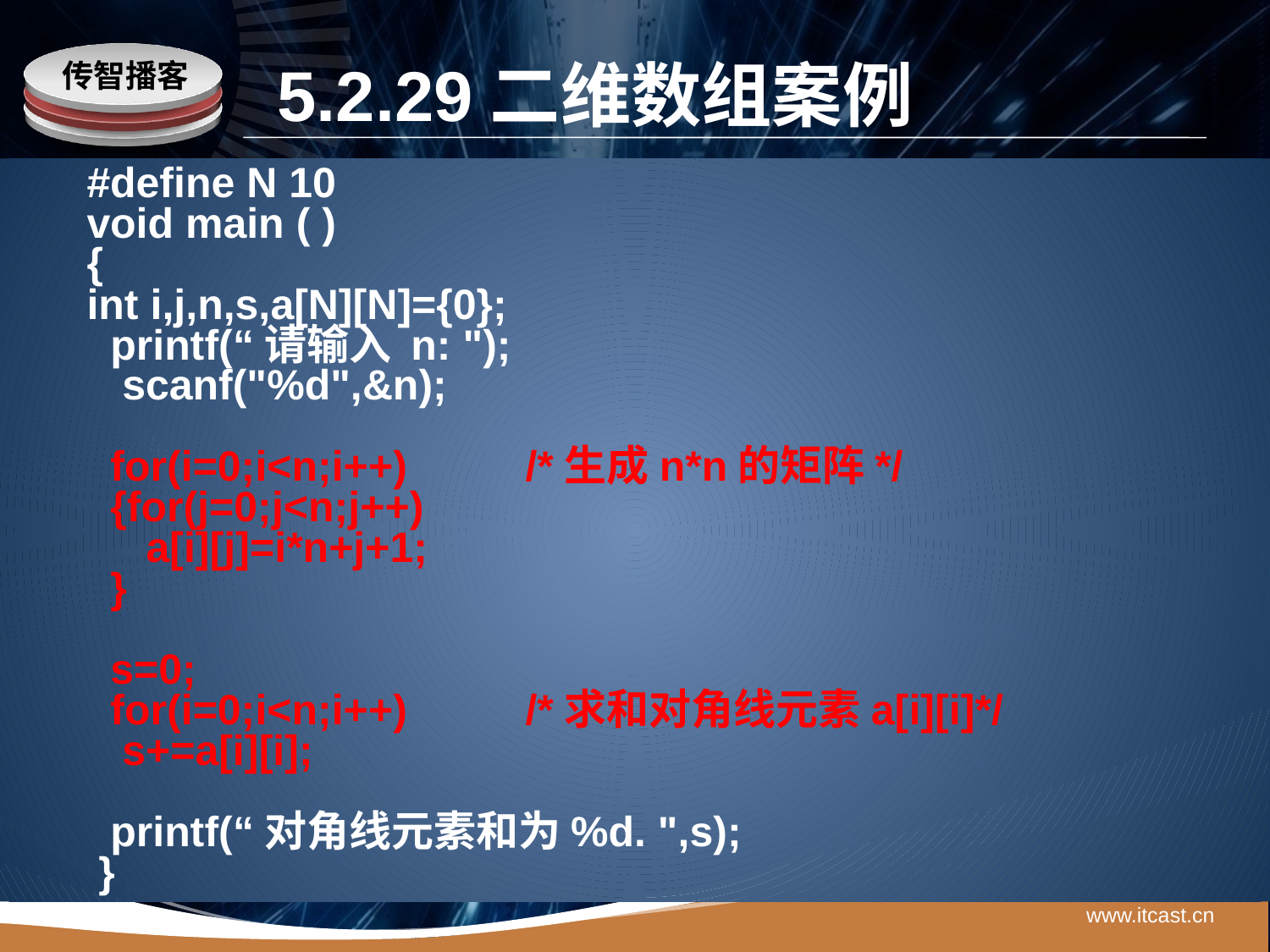

# 5.2.29二维数组案例
#define N 10
void main ( )
{
int i,j,n,s,a[N][N]={0};
  printf(“请输入 n: ");
   scanf("%d",&n);

  for(i=0;i<n;i++)          /*生成n*n的矩阵*/
  {for(j=0;j<n;j++)
     a[i][j]=i*n+j+1;
  }

  s=0;
  for(i=0;i<n;i++)          /*求和对角线元素a[i][i]*/
   s+=a[i][i];

  printf(“对角线元素和为%d. ",s);
 }
www.itcast.cn